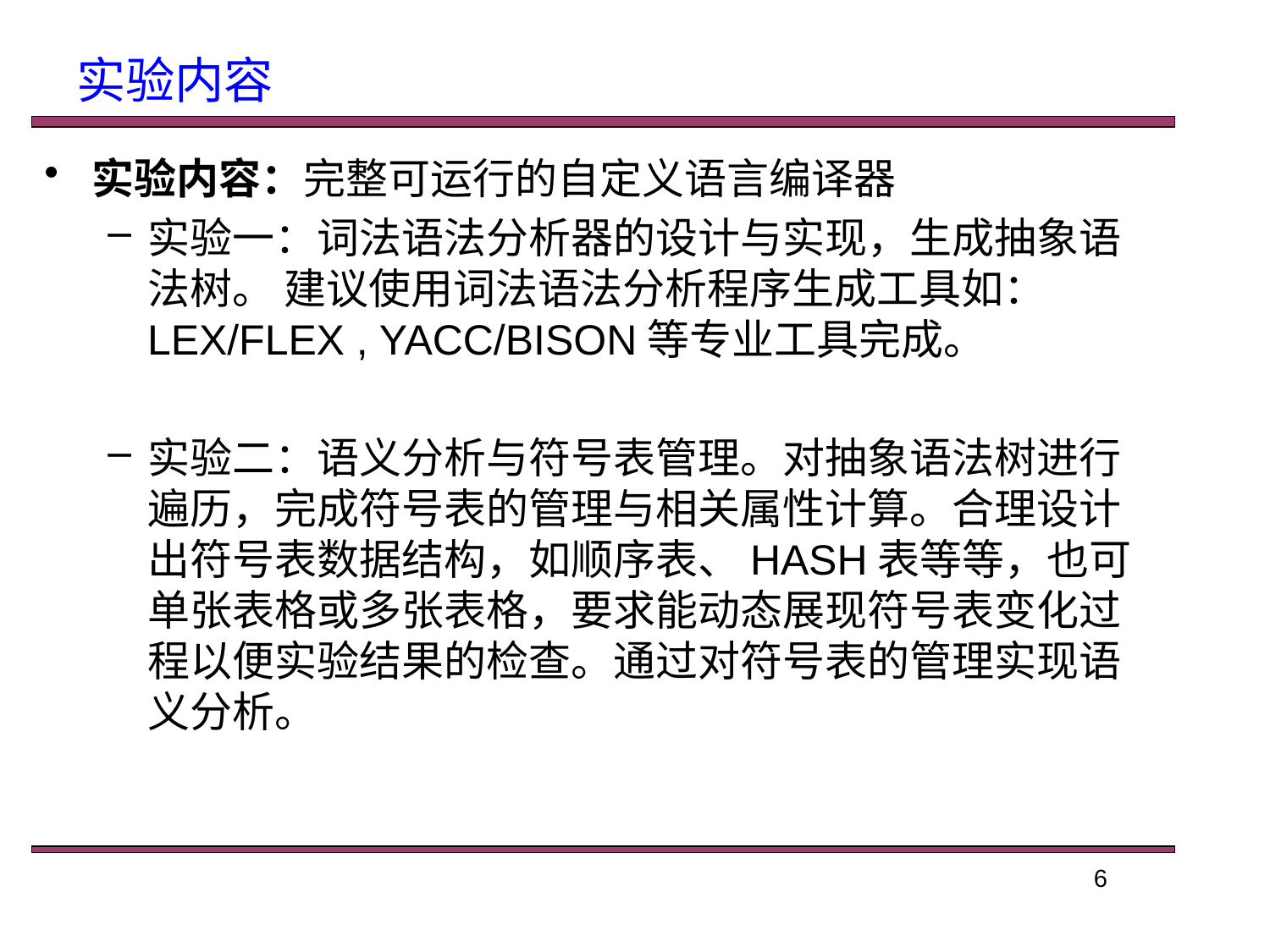

实验内容
实验内容：完整可运行的自定义语言编译器
实验一：词法语法分析器的设计与实现，生成抽象语法树。 建议使用词法语法分析程序生成工具如：LEX/FLEX , YACC/BISON等专业工具完成。

实验二：语义分析与符号表管理。对抽象语法树进行遍历，完成符号表的管理与相关属性计算。合理设计出符号表数据结构，如顺序表、HASH表等等，也可单张表格或多张表格，要求能动态展现符号表变化过程以便实验结果的检查。通过对符号表的管理实现语义分析。

6